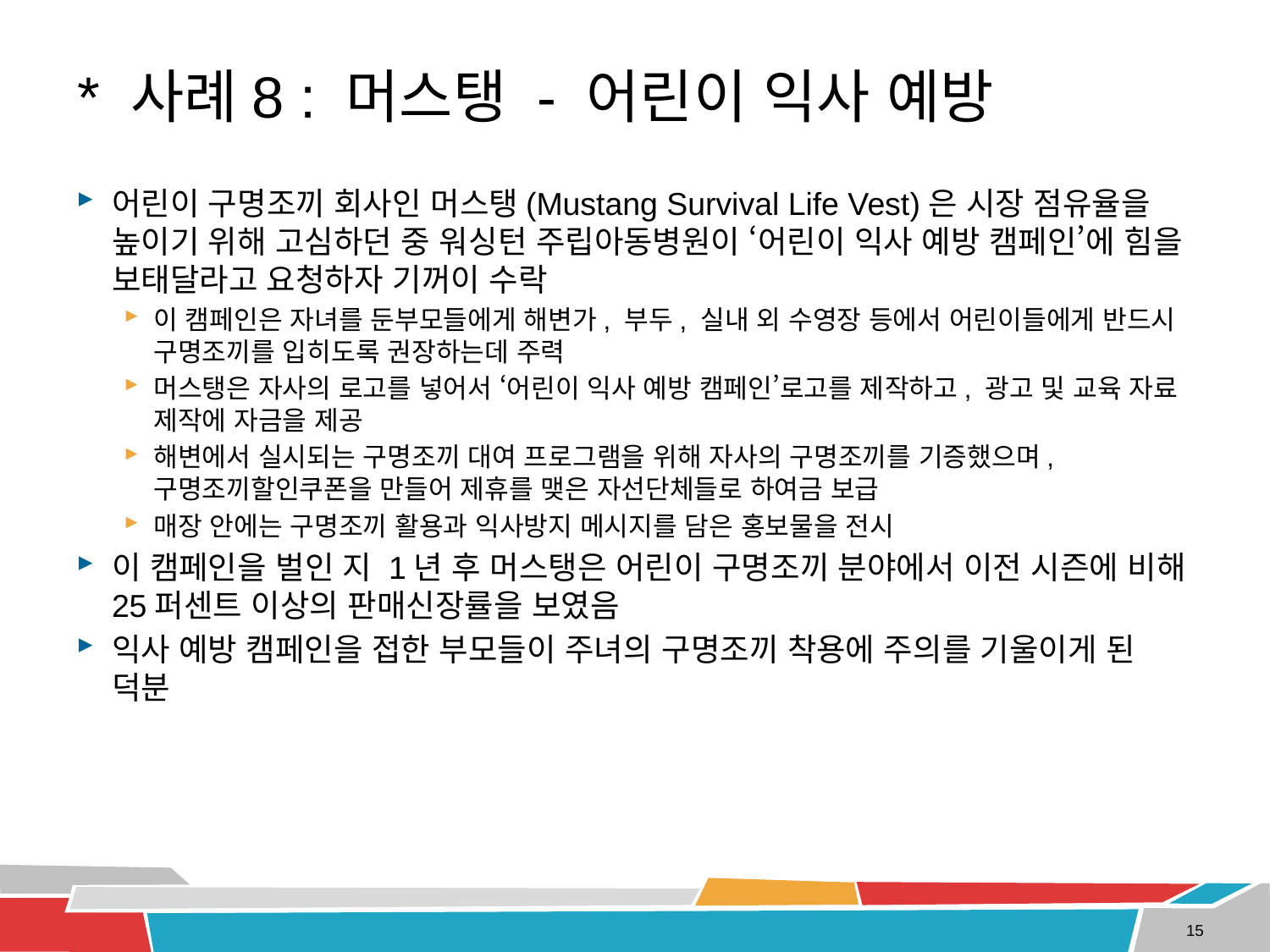

# * 사례8 : 머스탱 - 어린이 익사 예방
어린이 구명조끼 회사인 머스탱(Mustang Survival Life Vest)은 시장 점유율을 높이기 위해 고심하던 중 워싱턴 주립아동병원이 ‘어린이 익사 예방 캠페인’에 힘을 보태달라고 요청하자 기꺼이 수락
이 캠페인은 자녀를 둔부모들에게 해변가, 부두, 실내 외 수영장 등에서 어린이들에게 반드시 구명조끼를 입히도록 권장하는데 주력
머스탱은 자사의 로고를 넣어서 ‘어린이 익사 예방 캠페인’로고를 제작하고, 광고 및 교육 자료 제작에 자금을 제공
해변에서 실시되는 구명조끼 대여 프로그램을 위해 자사의 구명조끼를 기증했으며, 구명조끼할인쿠폰을 만들어 제휴를 맺은 자선단체들로 하여금 보급
매장 안에는 구명조끼 활용과 익사방지 메시지를 담은 홍보물을 전시
이 캠페인을 벌인 지 1년 후 머스탱은 어린이 구명조끼 분야에서 이전 시즌에 비해 25퍼센트 이상의 판매신장률을 보였음
익사 예방 캠페인을 접한 부모들이 주녀의 구명조끼 착용에 주의를 기울이게 된 덕분
15